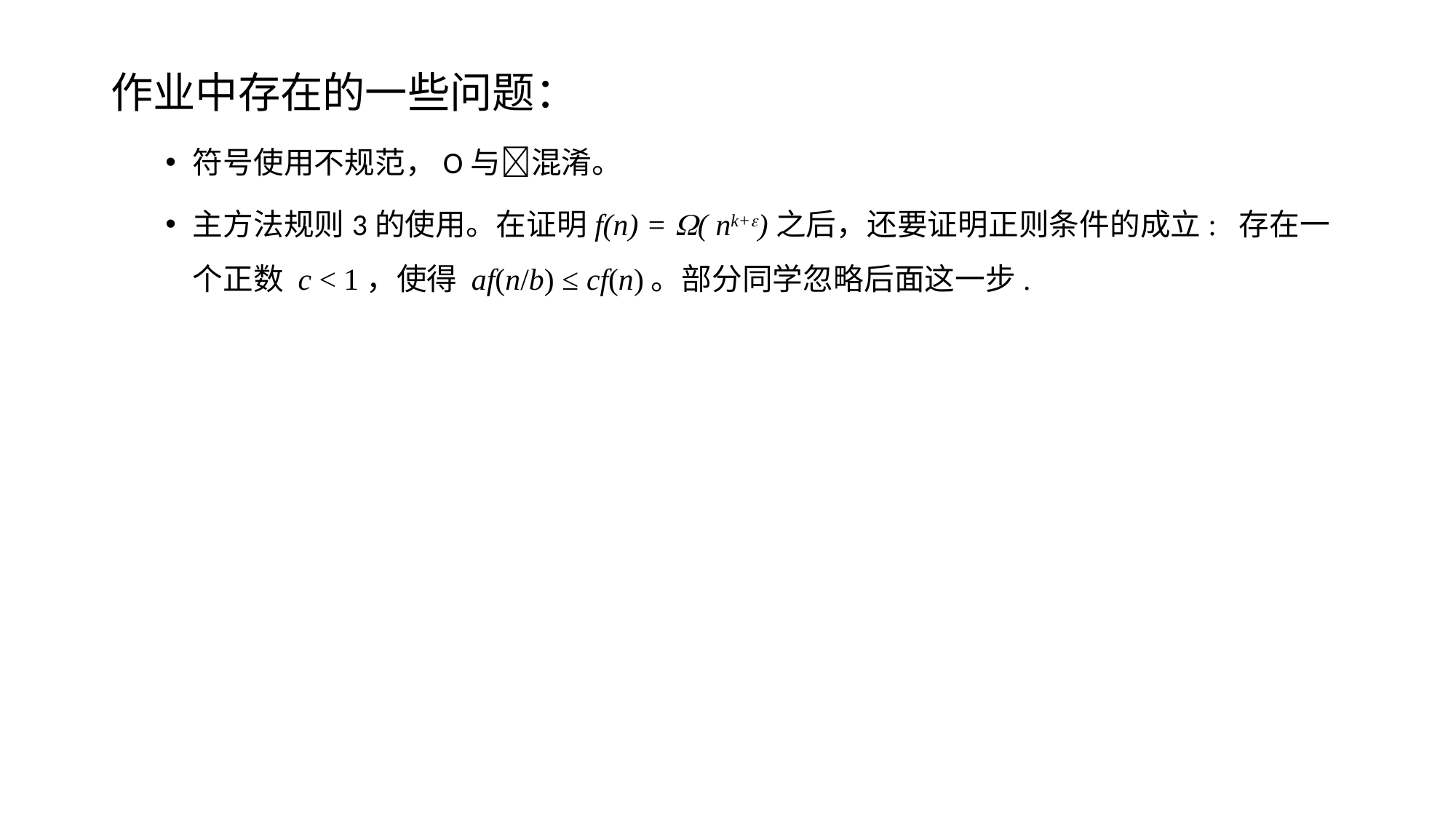

作业中存在的一些问题：
符号使用不规范，O与Θ混淆。
主方法规则3的使用。在证明f(n) = Ω( nk+ε)之后，还要证明正则条件的成立:  存在一个正数 c < 1，使得 af(n/b) ≤ cf(n)。部分同学忽略后面这一步.